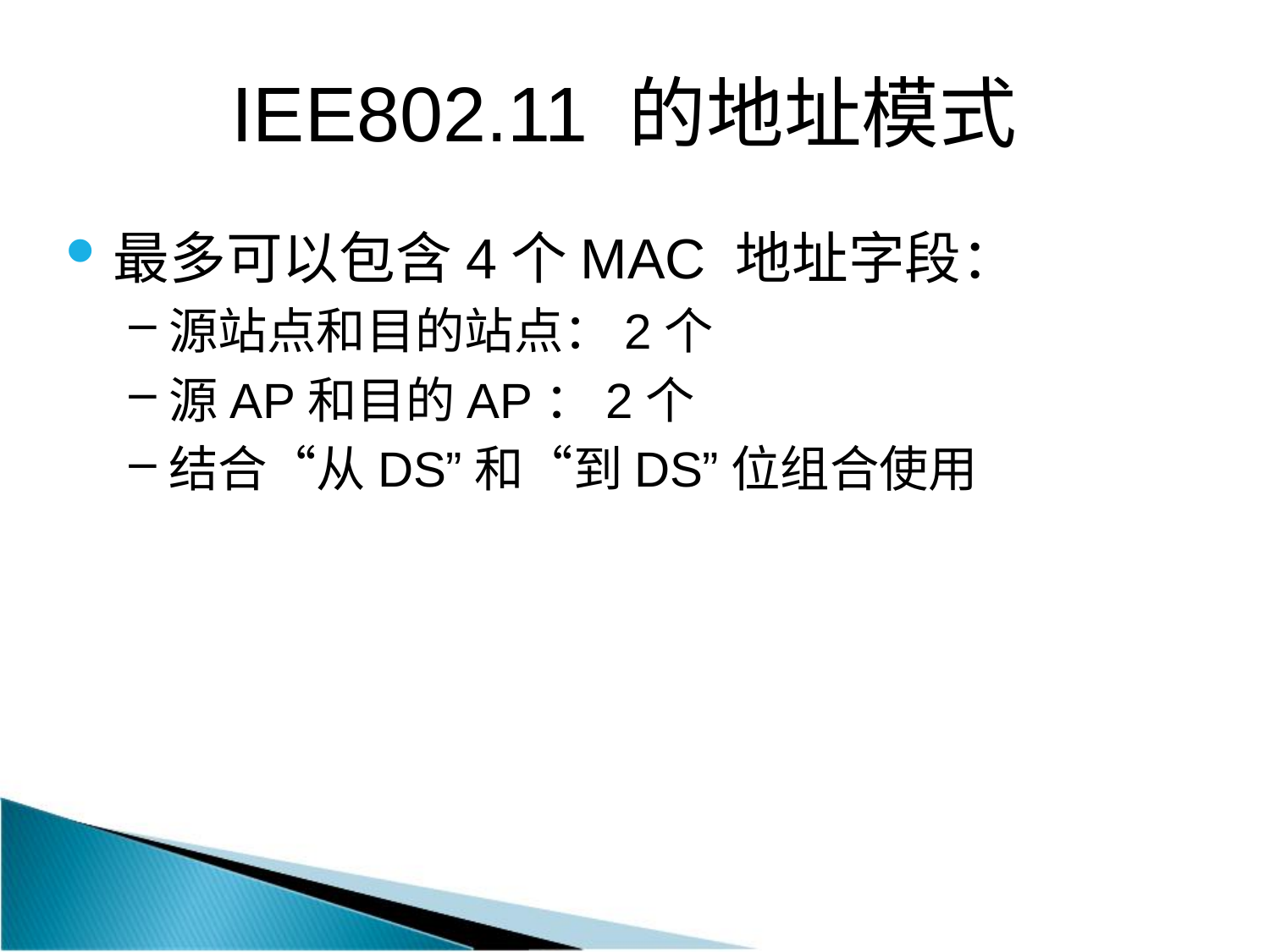

IEE802.11 的地址模式
最多可以包含4个MAC 地址字段：
源站点和目的站点：2个
源AP和目的AP：2个
结合“从DS”和“到DS”位组合使用